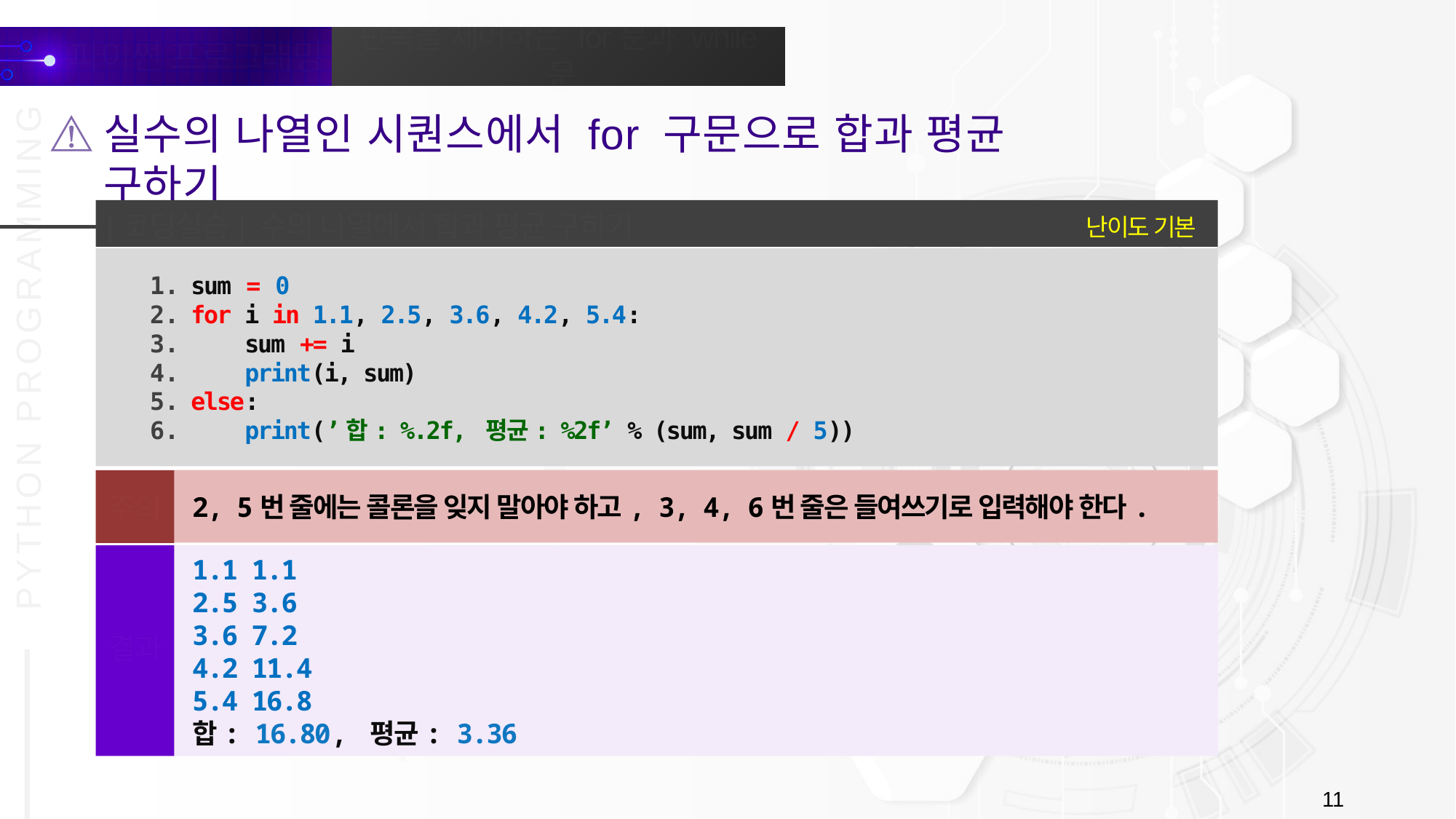

실수의 나열인 시퀀스에서 for 구문으로 합과 평균 구하기

난이도 기본
[코딩실습] 수의 나열에서 합과 평균 구하기
sum = 0
for i in 1.1, 2.5, 3.6, 4.2, 5.4:
    sum += i
    print(i, sum)
else:
    print(’합: %.2f, 평균: %2f’ % (sum, sum / 5))
2, 5번 줄에는 콜론을 잊지 말아야 하고, 3, 4, 6번 줄은 들여쓰기로 입력해야 한다.

주의
1.1 1.1
2.5 3.6
3.6 7.2
4.2 11.4
5.4 16.8
합: 16.80, 평균: 3.36

결과
11